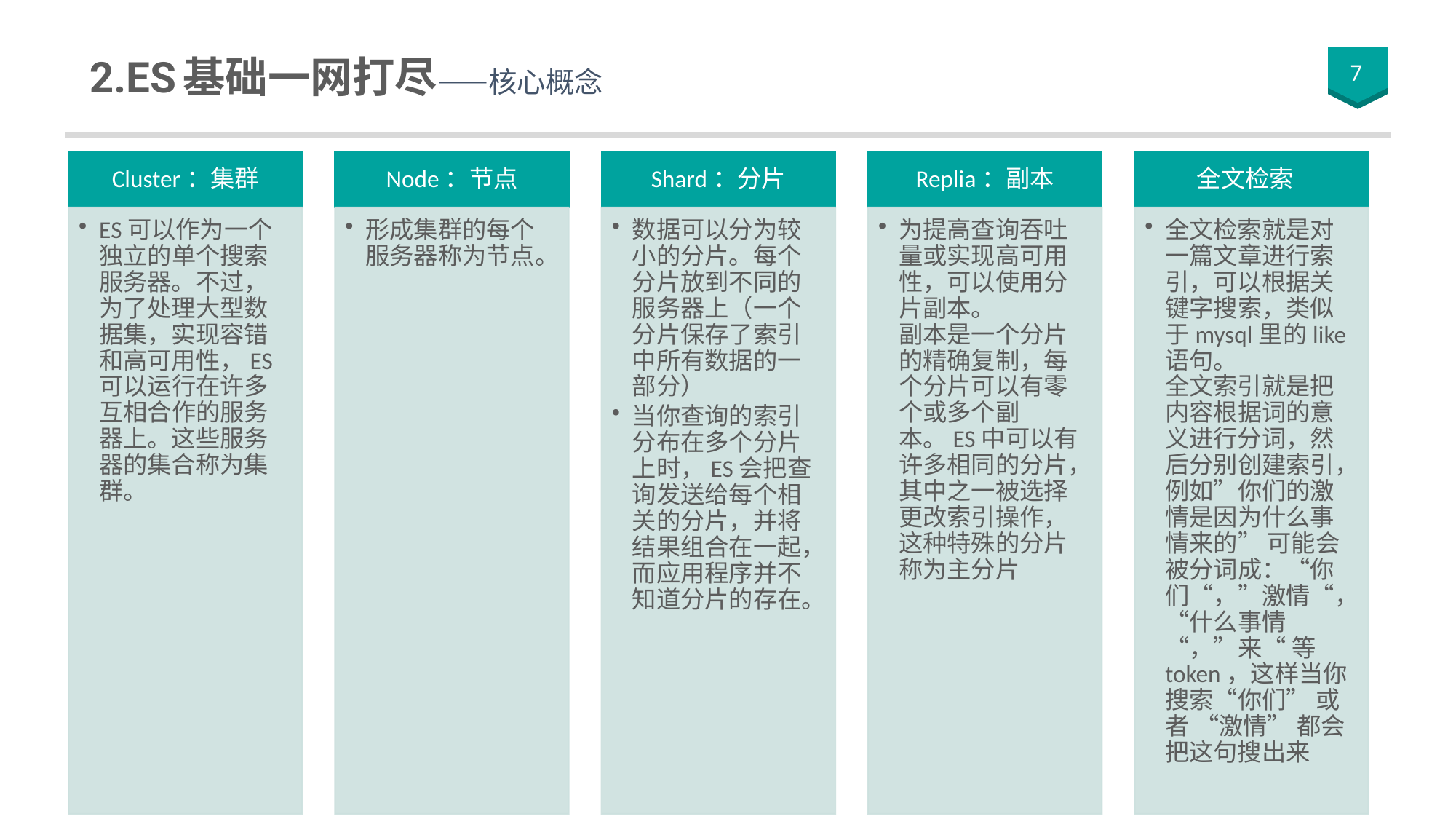

# 2.ES 基础一网打尽 2.ES基础一网打尽——核心概念
7
Cluster：集群
ES可以作为一个独立的单个搜索服务器。不过，为了处理大型数据集，实现容错和高可用性，ES可以运行在许多互相合作的服务器上。这些服务器的集合称为集群。
Node：节点
形成集群的每个服务器称为节点。
Shard：分片
数据可以分为较小的分片。每个分片放到不同的服务器上（一个分片保存了索引中所有数据的一部分）
当你查询的索引分布在多个分片上时，ES会把查询发送给每个相关的分片，并将结果组合在一起，而应用程序并不知道分片的存在。

Replia：副本
为提高查询吞吐量或实现高可用性，可以使用分片副本。 
副本是一个分片的精确复制，每个分片可以有零个或多个副本。ES中可以有许多相同的分片，其中之一被选择更改索引操作，这种特殊的分片称为主分片
全文检索
全文检索就是对一篇文章进行索引，可以根据关键字搜索，类似于mysql里的like语句。 
全文索引就是把内容根据词的意义进行分词，然后分别创建索引，例如”你们的激情是因为什么事情来的” 可能会被分词成：“你们“，”激情“，“什么事情“，”来“ 等token，这样当你搜索“你们” 或者 “激情” 都会把这句搜出来